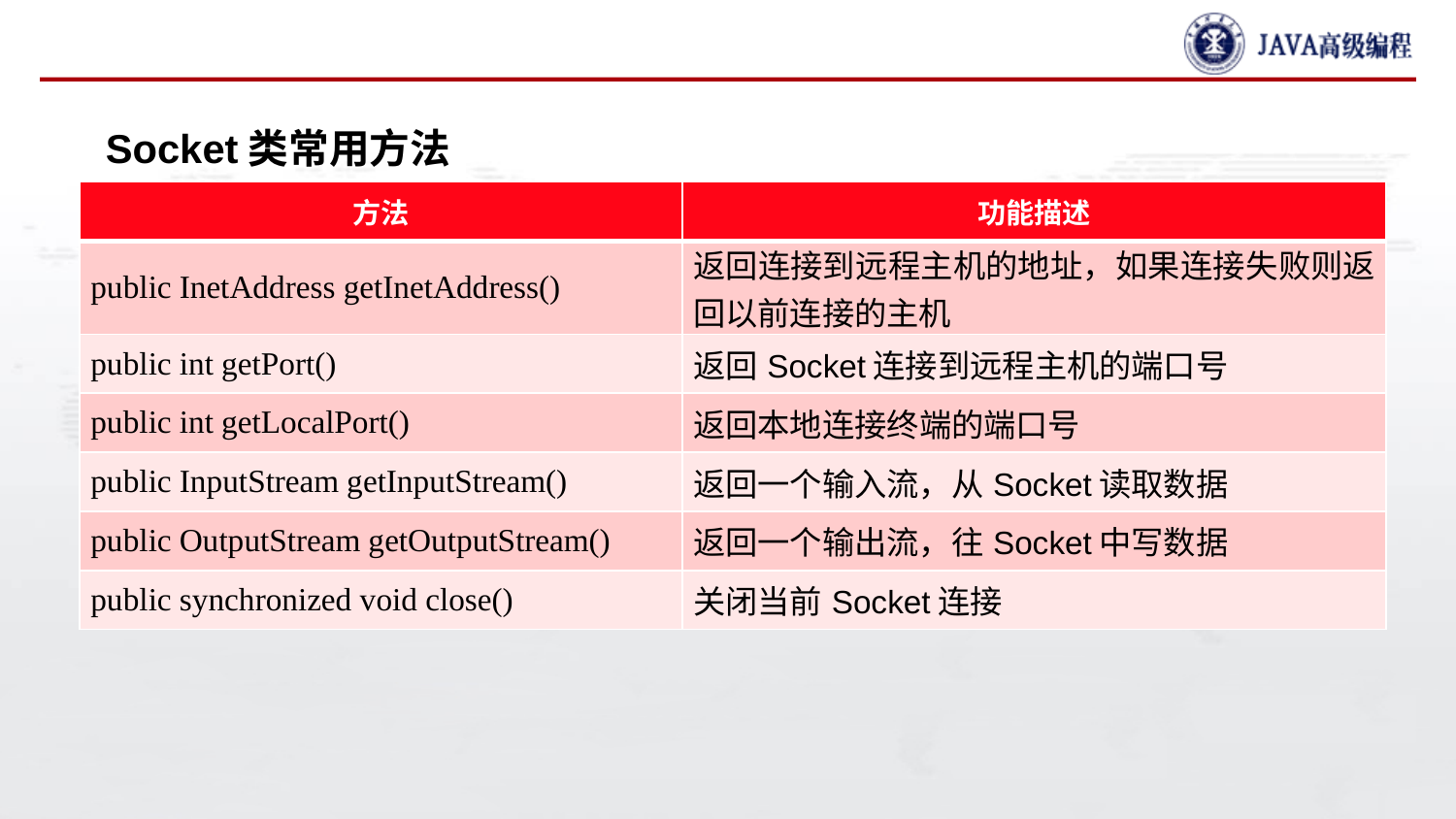

#
Socket类常用方法

| 方法 | 功能描述 |
| --- | --- |
| public InetAddress getInetAddress() | 返回连接到远程主机的地址，如果连接失败则返回以前连接的主机 |
| public int getPort() | 返回Socket连接到远程主机的端口号 |
| public int getLocalPort() | 返回本地连接终端的端口号 |
| public InputStream getInputStream() | 返回一个输入流，从Socket读取数据 |
| public OutputStream getOutputStream() | 返回一个输出流，往Socket中写数据 |
| public synchronized void close() | 关闭当前Socket连接 |